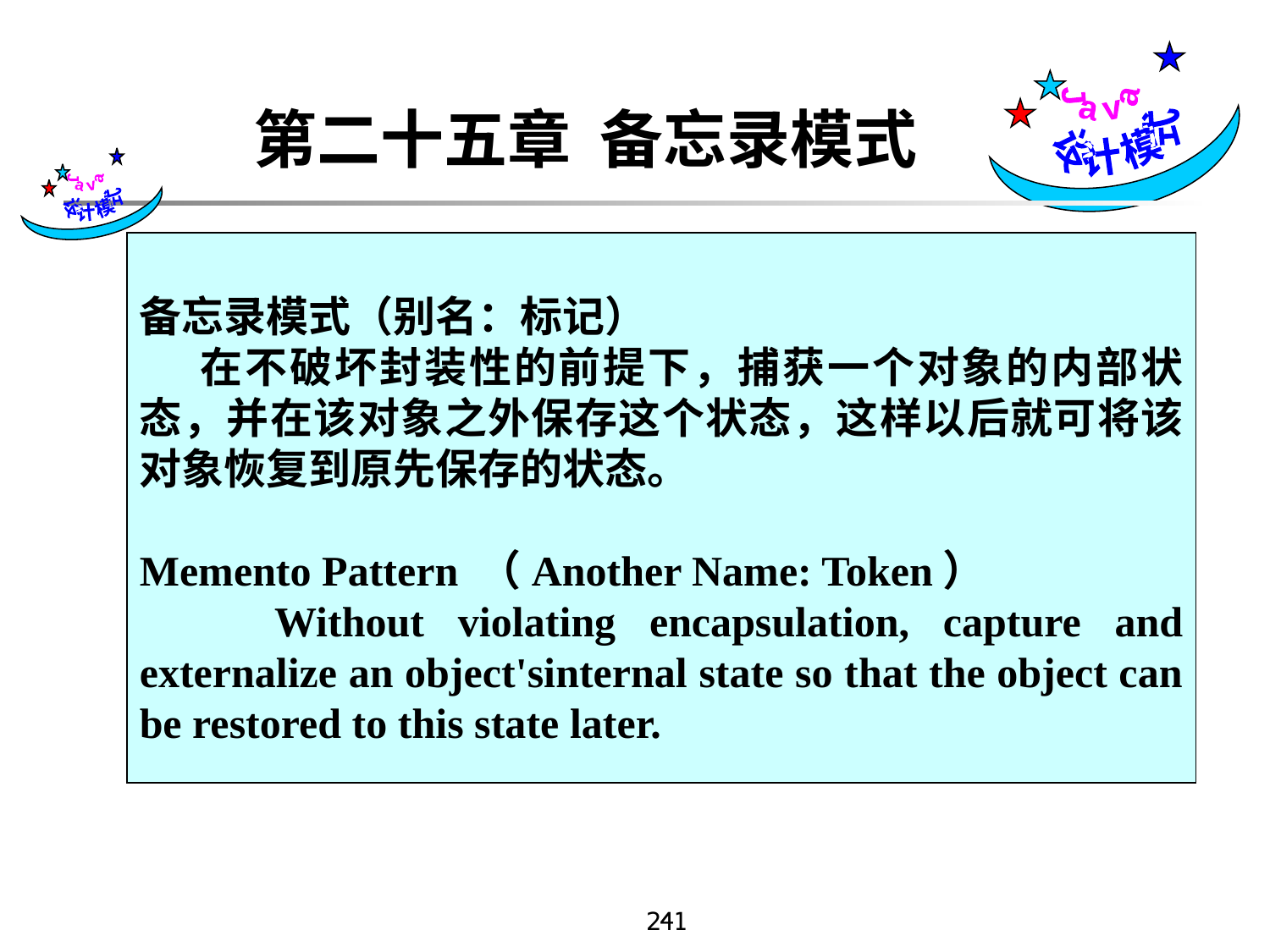

Java
设计模式

# 第二十五章  备忘录模式

  Java
设计模式

备忘录模式（别名：标记）
    在不破坏封装性的前提下，捕获一个对象的内部状态，并在该对象之外保存这个状态，这样以后就可将该对象恢复到原先保存的状态。

Memento Pattern （Another Name: Token）
    Without violating encapsulation, capture and externalize an object'sinternal state so that the object can be restored to this state later.

241